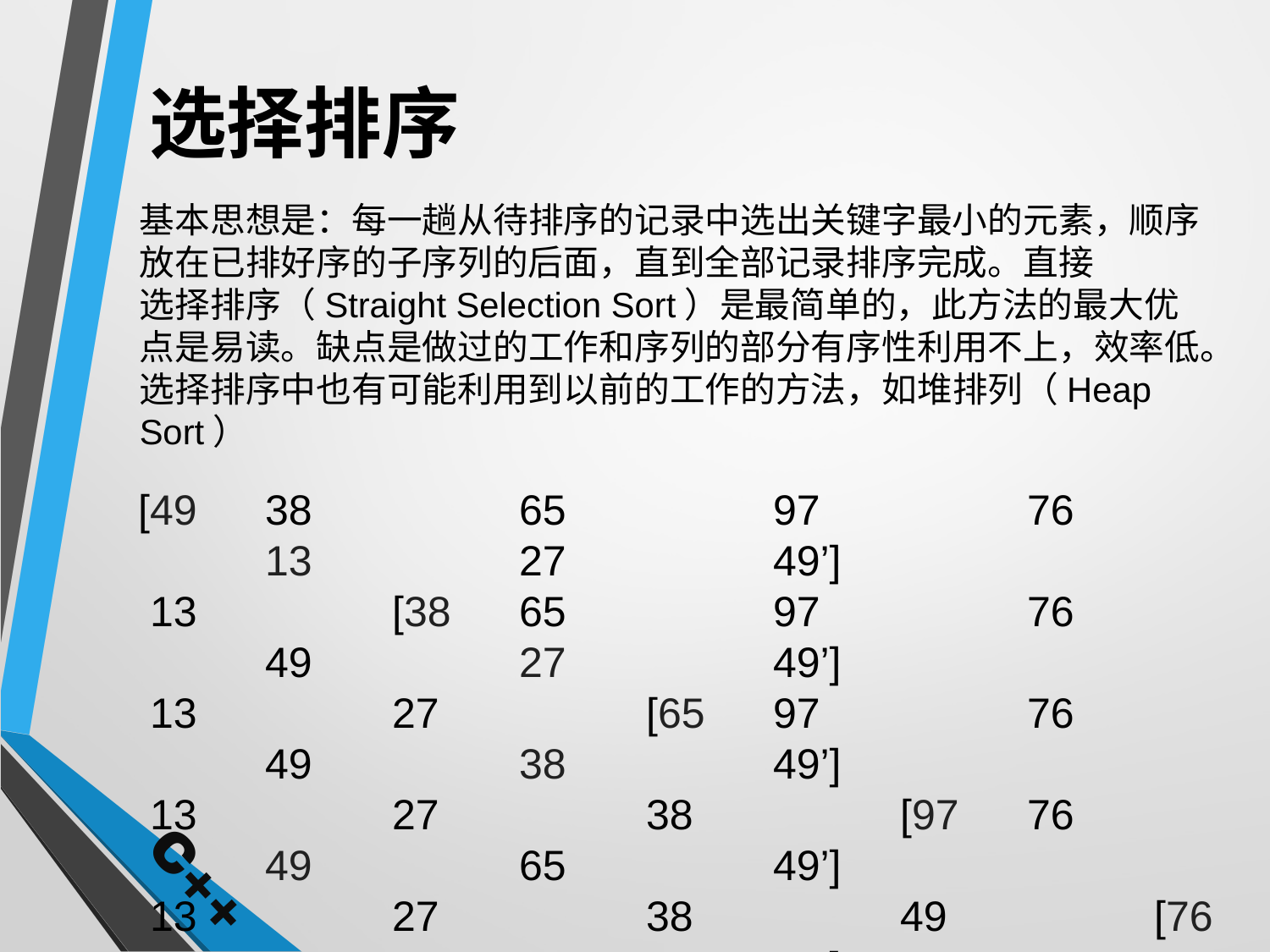

# 选择排序
基本思想是：每一趟从待排序的记录中选出关键字最小的元素，顺序
放在已排好序的子序列的后面，直到全部记录排序完成。直接
选择排序（Straight Selection Sort）是最简单的，此方法的最大优
点是易读。缺点是做过的工作和序列的部分有序性利用不上，效率低。
选择排序中也有可能利用到以前的工作的方法，如堆排列（Heap Sort）
[49	38		65		97		76		13		27		49’]
 13		[38	65		97		76		49		27		49’]
 13		27		[65	97		76		49		38		49’]
 13		27		38		[97	76		49		65		49’]
 13		27		38		49		[76	97		65		49’]
 13		27		38		49		49’	[97	65		76	]
 13		27		38		49		49’	65		[97	76	]
 13		27		38		49		49’	65		76		97